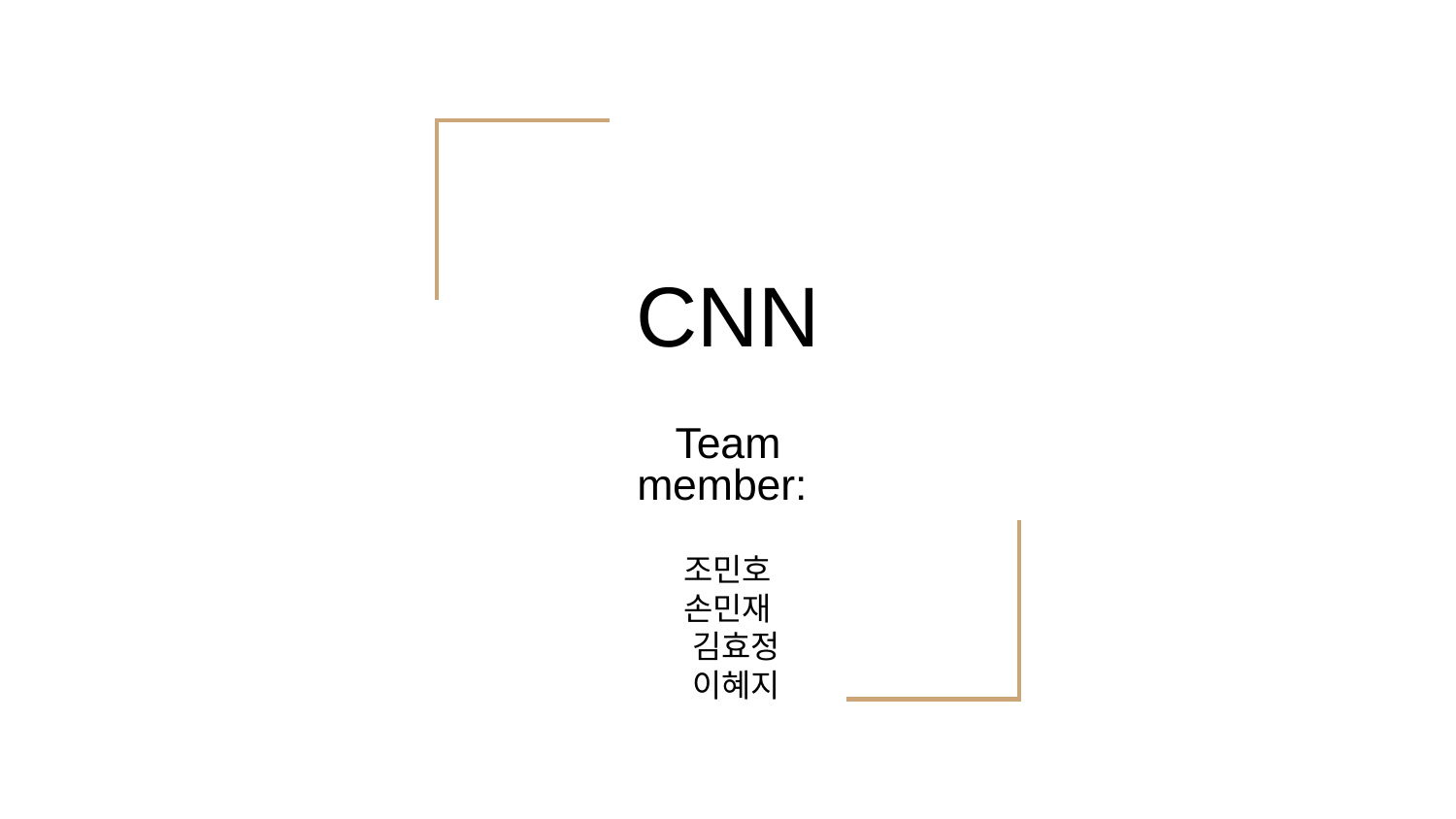

# CNN
Team member:

조민호
손민재
 김효정
 이혜지